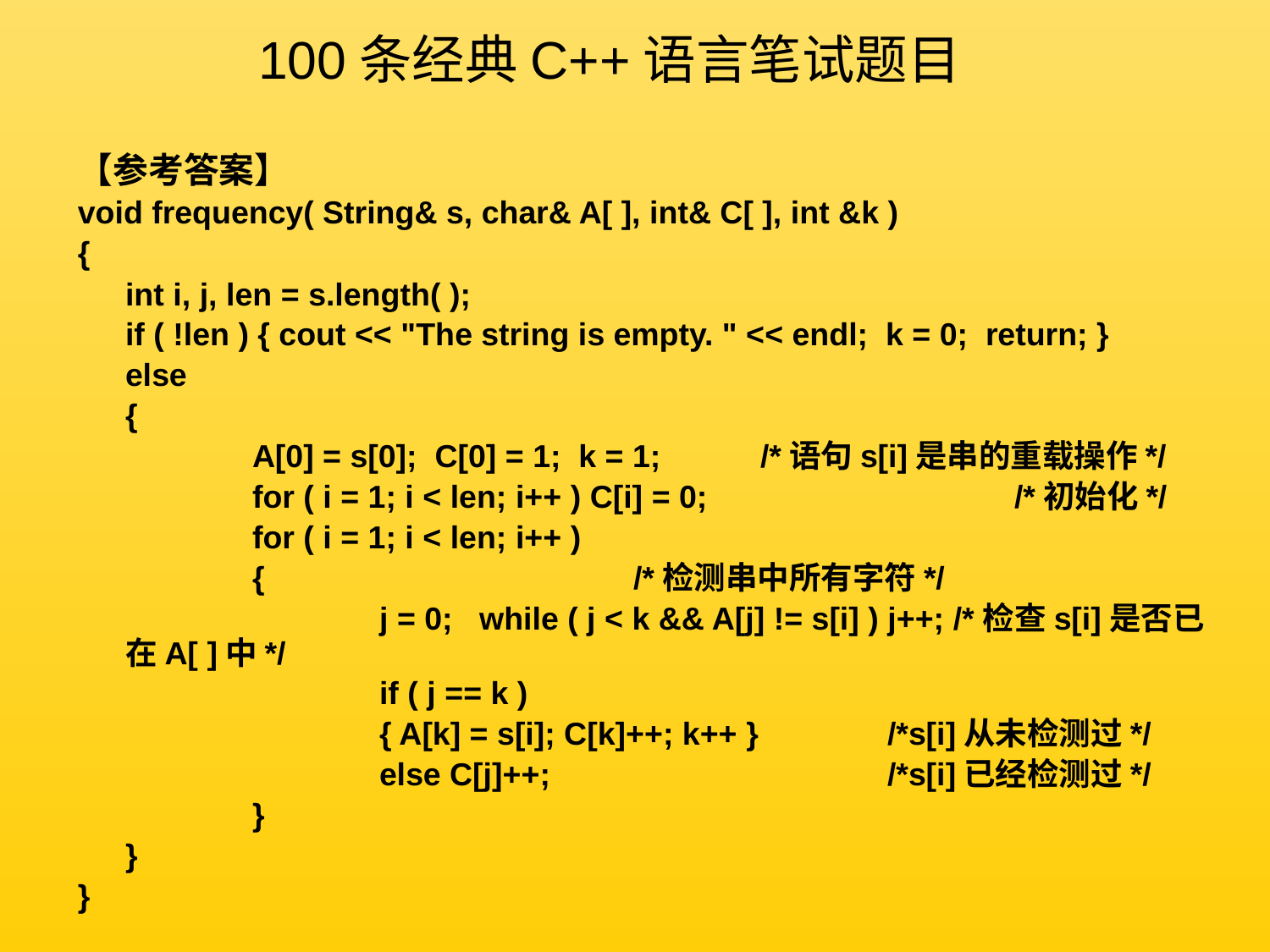

100条经典C++语言笔试题目
【参考答案】
void frequency( String& s, char& A[ ], int& C[ ], int &k )
{
	int i, j, len = s.length( );
	if ( !len ) { cout << "The string is empty. " << endl;  k = 0;  return; }
	else
	{
		A[0] = s[0];  C[0] = 1;  k = 1;  	/*语句s[i]是串的重载操作*/
   		for ( i = 1; i < len; i++ ) C[i] = 0;  			/*初始化*/
		for ( i = 1; i < len; i++ )
		{	 		/*检测串中所有字符*/
			j = 0;   while ( j < k && A[j] != s[i] ) j++; /*检查s[i]是否已在A[ ]中*/
			if ( j == k )
			{ A[k] = s[i]; C[k]++; k++ }		/*s[i]从未检测过*/
			else C[j]++;			/*s[i]已经检测过*/
		}
	}
}